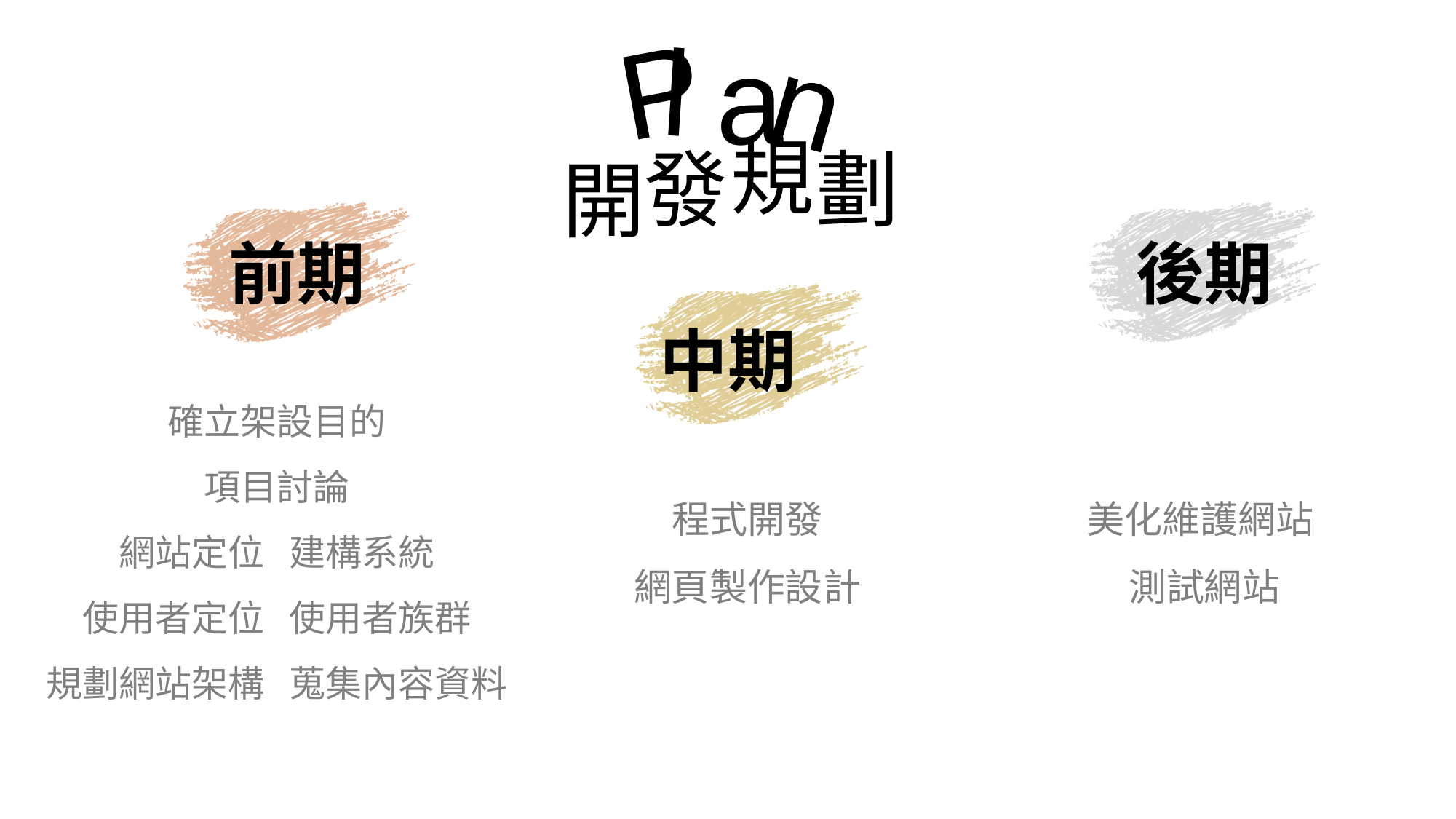

P
l
a
n
規
劃
發
開

前期
後期

中期
確立架設目的
項目討論
網站定位   建構系統
使用者定位   使用者族群
規劃網站架構   蒐集內容資料
美化維護網站
測試網站
程式開發
網頁製作設計